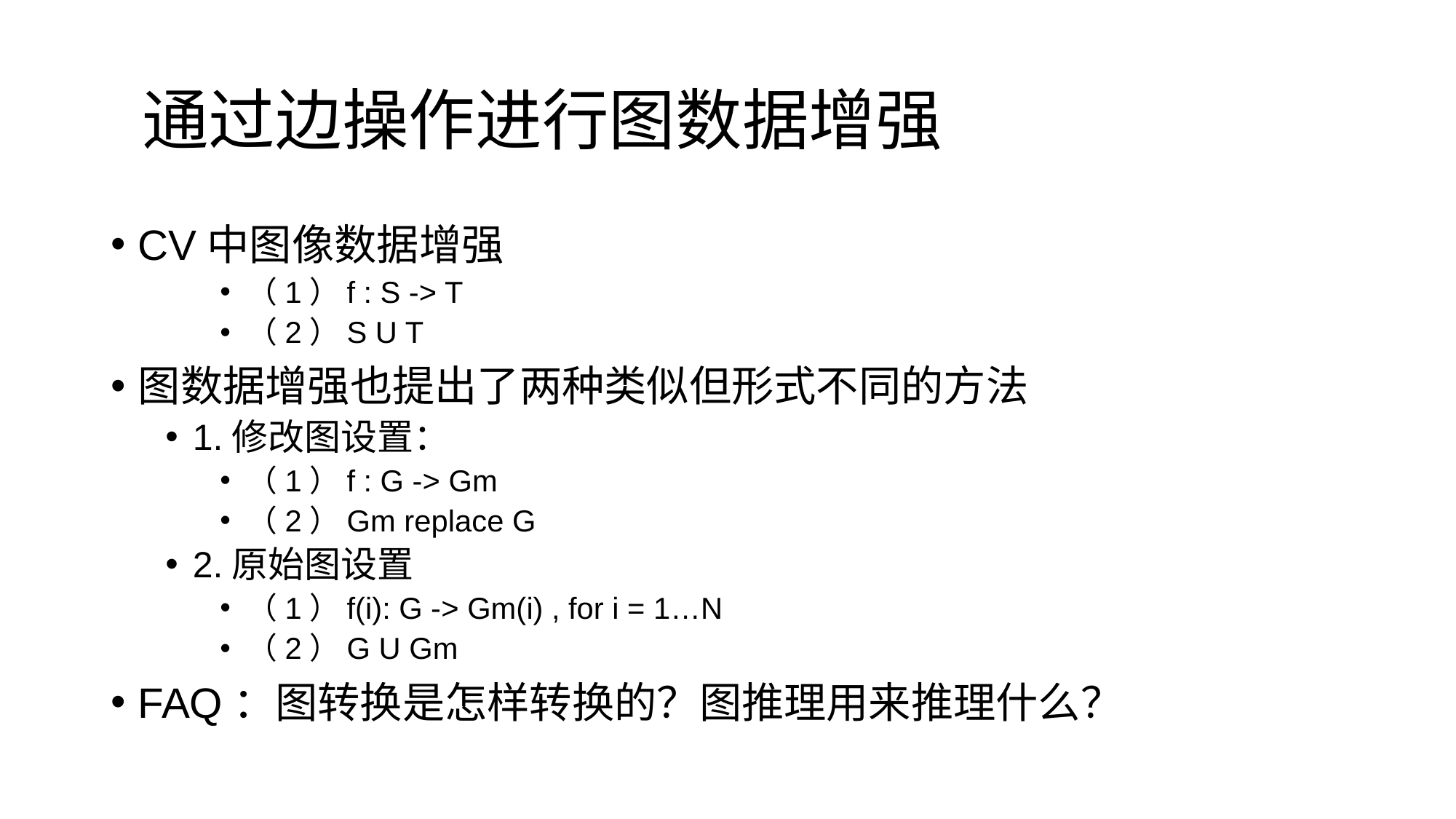

# 通过边操作进行图数据增强
CV中图像数据增强
（1）f : S -> T
（2）S U T
图数据增强也提出了两种类似但形式不同的方法
1.修改图设置：
（1）f : G -> Gm
（2）Gm replace G
2.原始图设置
（1）f(i): G -> Gm(i) , for i = 1…N
（2）G U Gm
FAQ：图转换是怎样转换的？图推理用来推理什么？